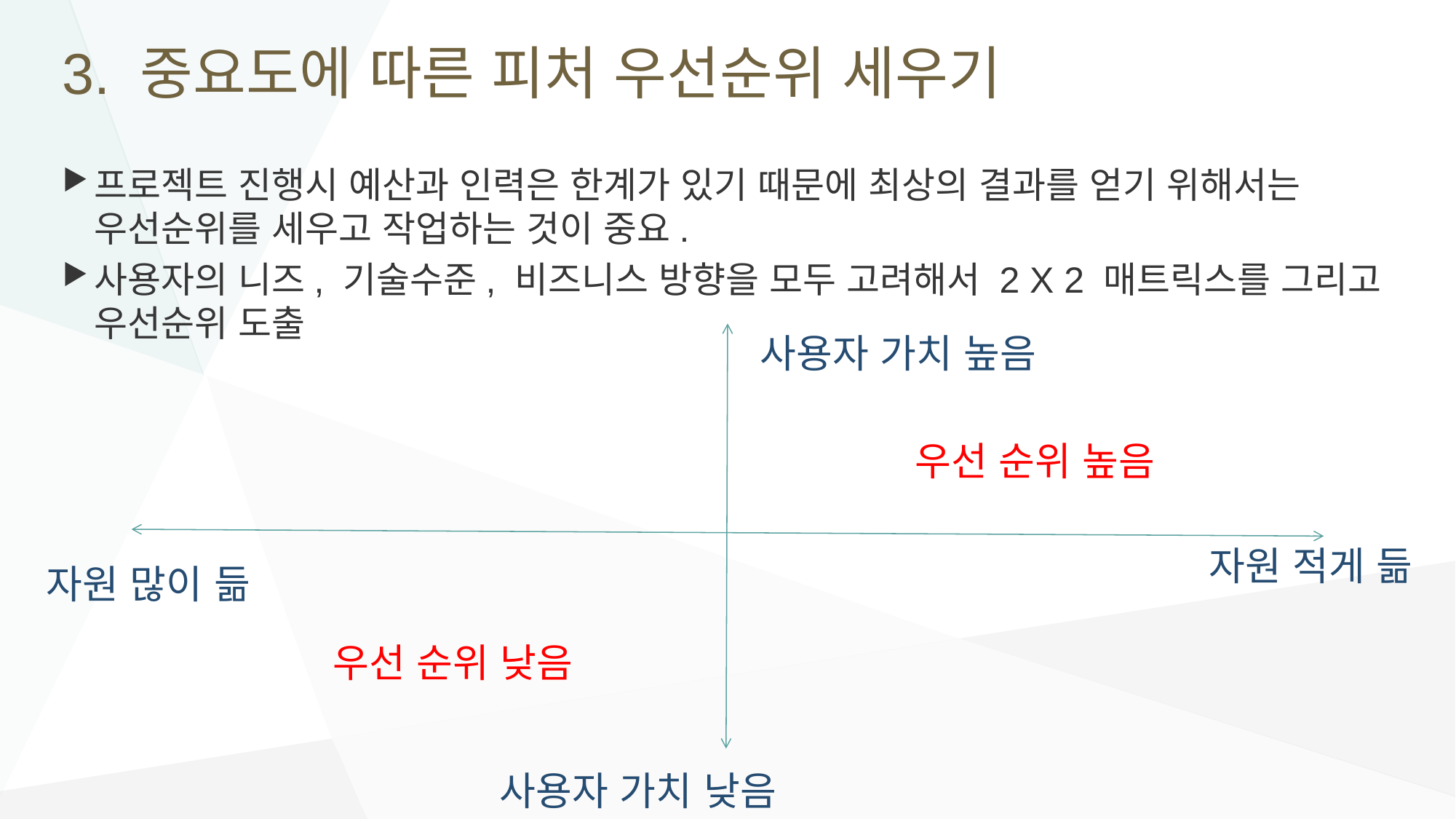

# 3. 중요도에 따른 피처 우선순위 세우기
프로젝트 진행시 예산과 인력은 한계가 있기 때문에 최상의 결과를 얻기 위해서는 우선순위를 세우고 작업하는 것이 중요.
사용자의 니즈, 기술수준, 비즈니스 방향을 모두 고려해서 2 X 2 매트릭스를 그리고 우선순위 도출

사용자 가치 높음
우선 순위 높음
자원 적게 듦
자원 많이 듦
우선 순위 낮음
사용자 가치 낮음